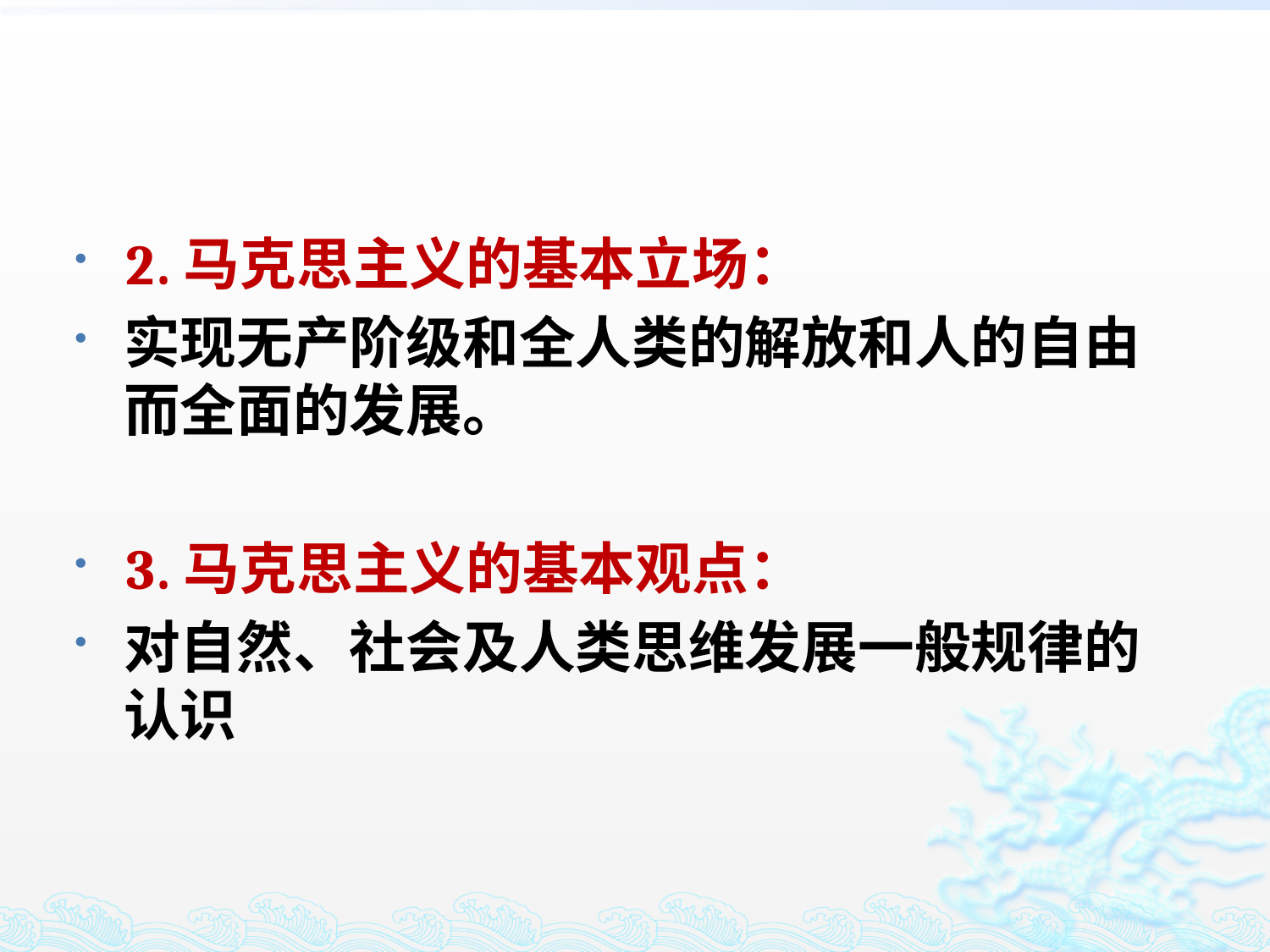

2.马克思主义的基本立场：
实现无产阶级和全人类的解放和人的自由而全面的发展。

3.马克思主义的基本观点：
对自然、社会及人类思维发展一般规律的认识